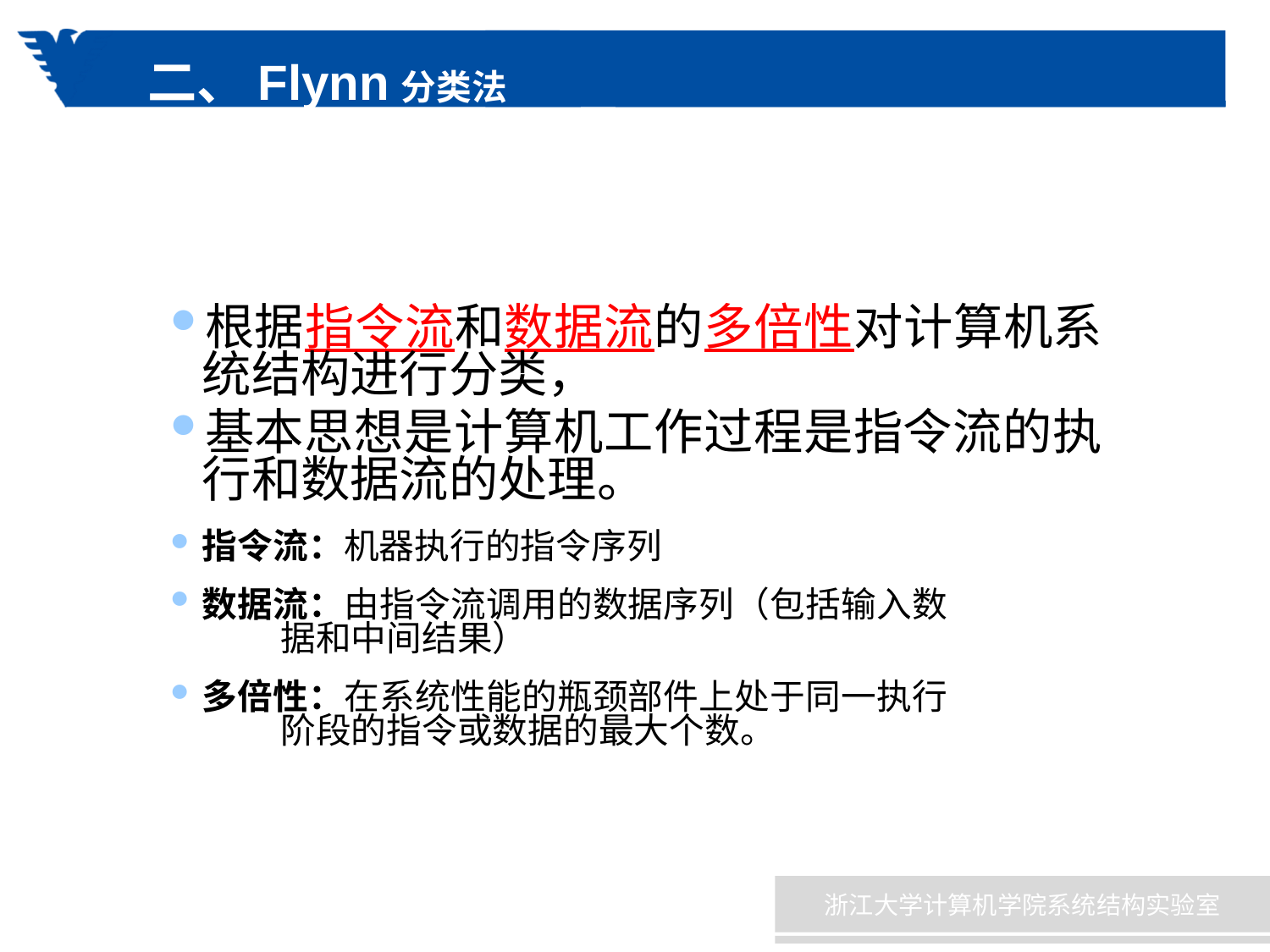

# 二、Flynn分类法

根据指令流和数据流的多倍性对计算机系统结构进行分类，
基本思想是计算机工作过程是指令流的执行和数据流的处理。
指令流：机器执行的指令序列
数据流：由指令流调用的数据序列（包括输入数 		            据和中间结果）
多倍性：在系统性能的瓶颈部件上处于同一执行 		            阶段的指令或数据的最大个数。